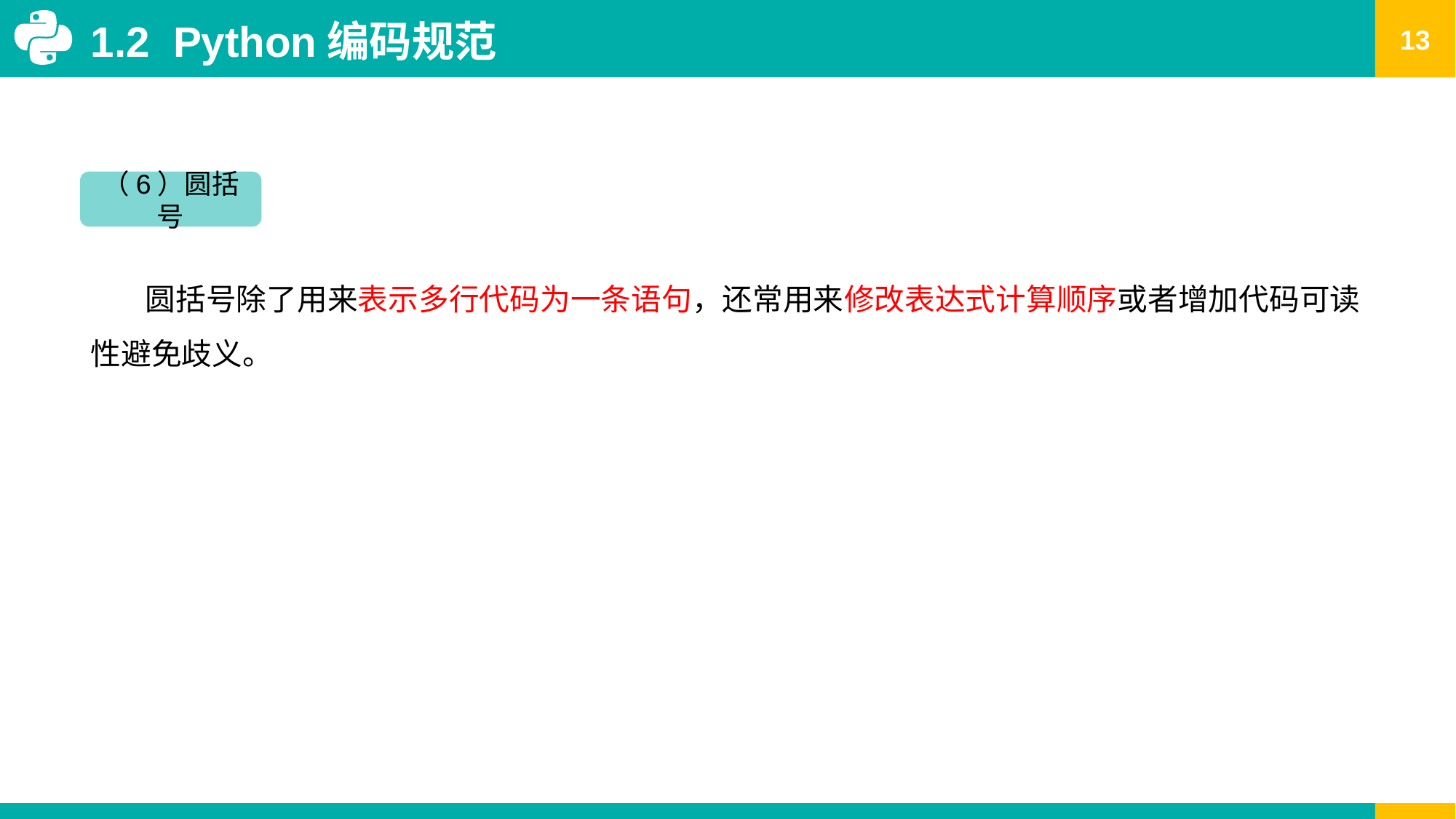

1.2  Python编码规范
（6）圆括号
圆括号除了用来表示多行代码为一条语句，还常用来修改表达式计算顺序或者增加代码可读性避免歧义。